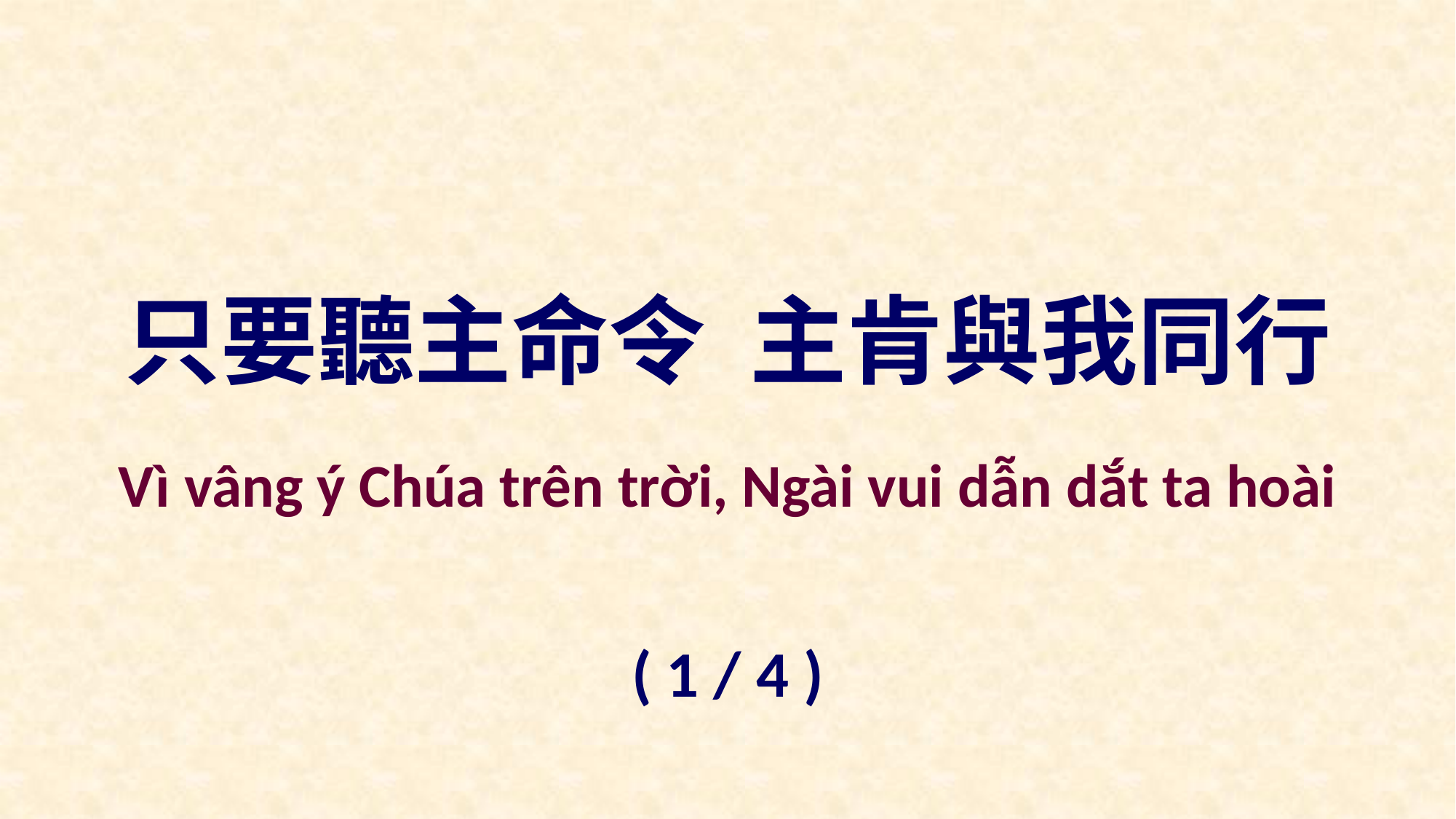

只要聽主命令  主肯與我同行
Vì vâng ý Chúa trên trời, Ngài vui dẫn dắt ta hoài
( 1 / 4 )